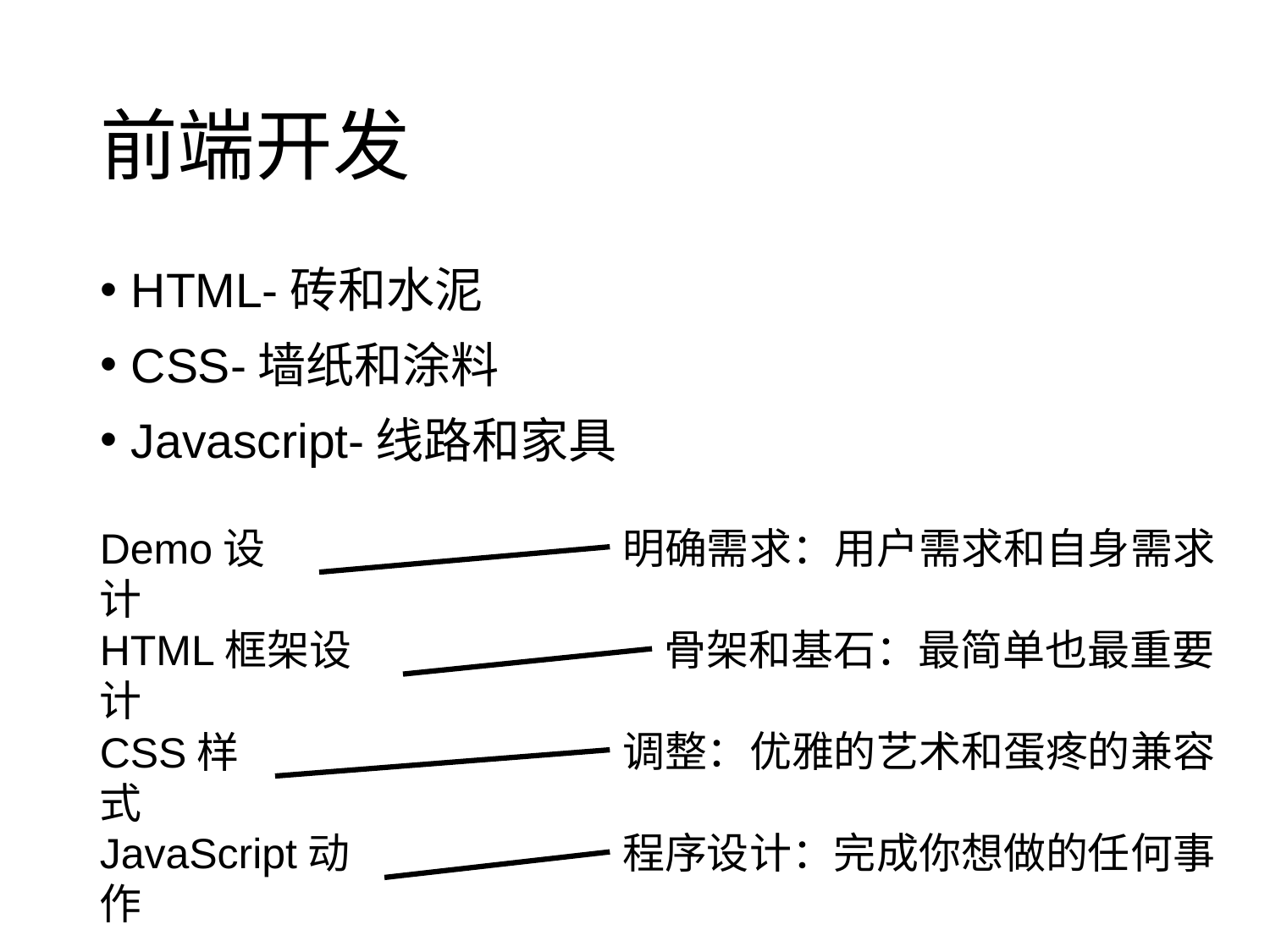

# 前端开发
HTML-砖和水泥
CSS-墙纸和涂料
Javascript-线路和家具
Demo设计
明确需求：用户需求和自身需求
骨架和基石：最简单也最重要
HTML框架设计
调整：优雅的艺术和蛋疼的兼容
CSS样式
程序设计：完成你想做的任何事
JavaScript动作